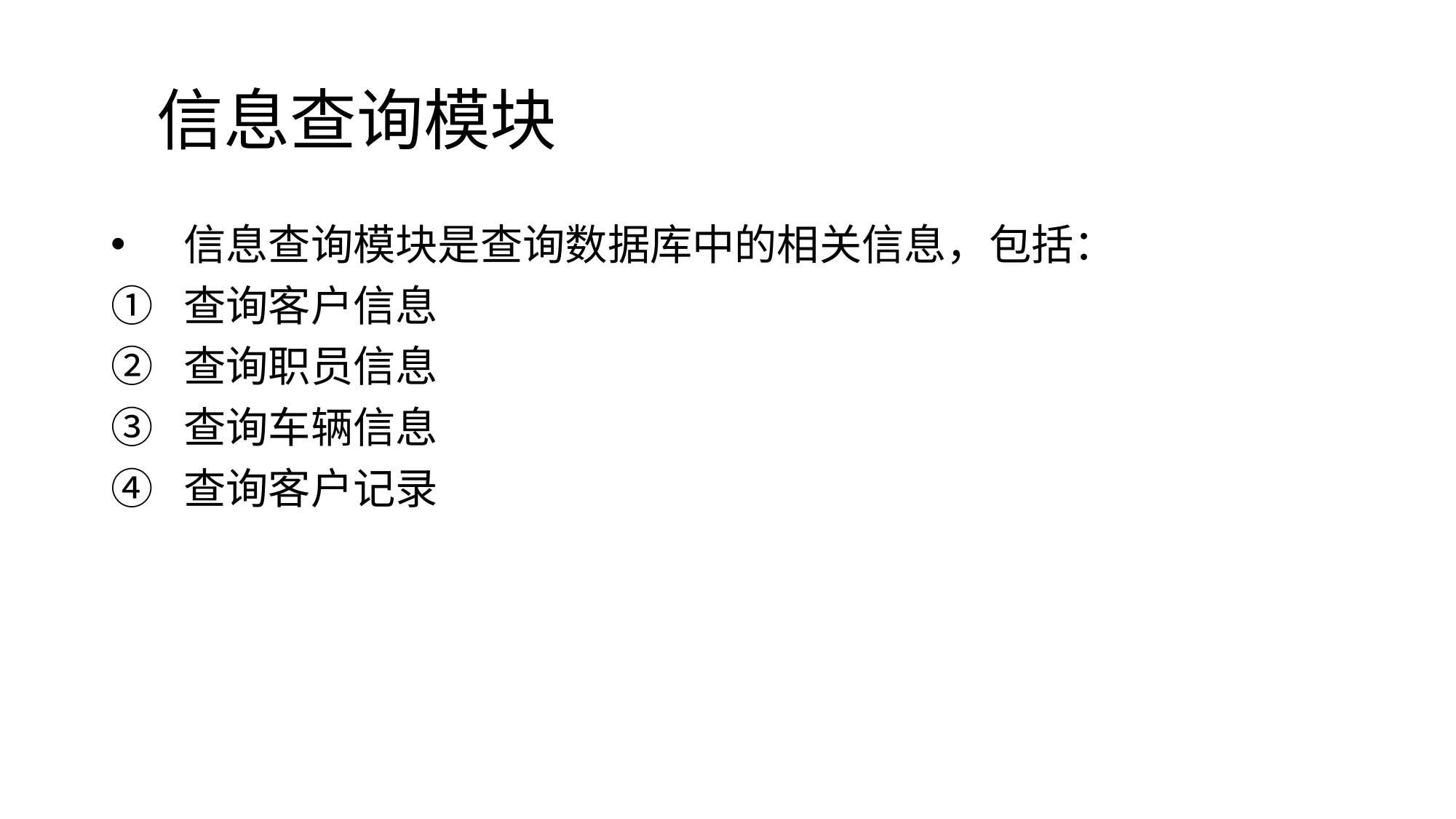

# 信息查询模块
信息查询模块是查询数据库中的相关信息，包括：
查询客户信息
查询职员信息
查询车辆信息
查询客户记录